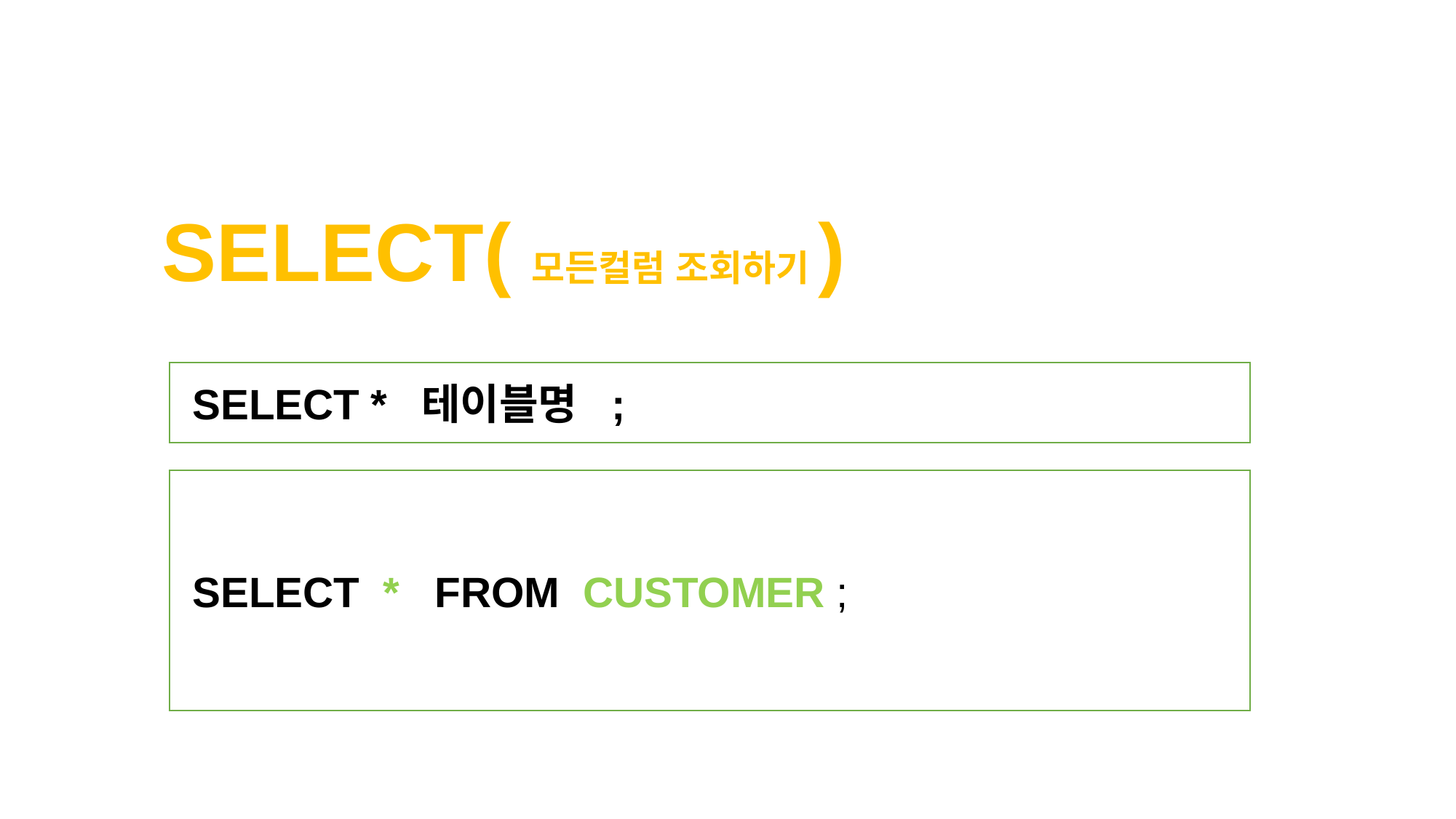

SELECT(모든컬럼 조회하기)
 SELECT *  테이블명  ;
 SELECT  *   FROM  CUSTOMER ;